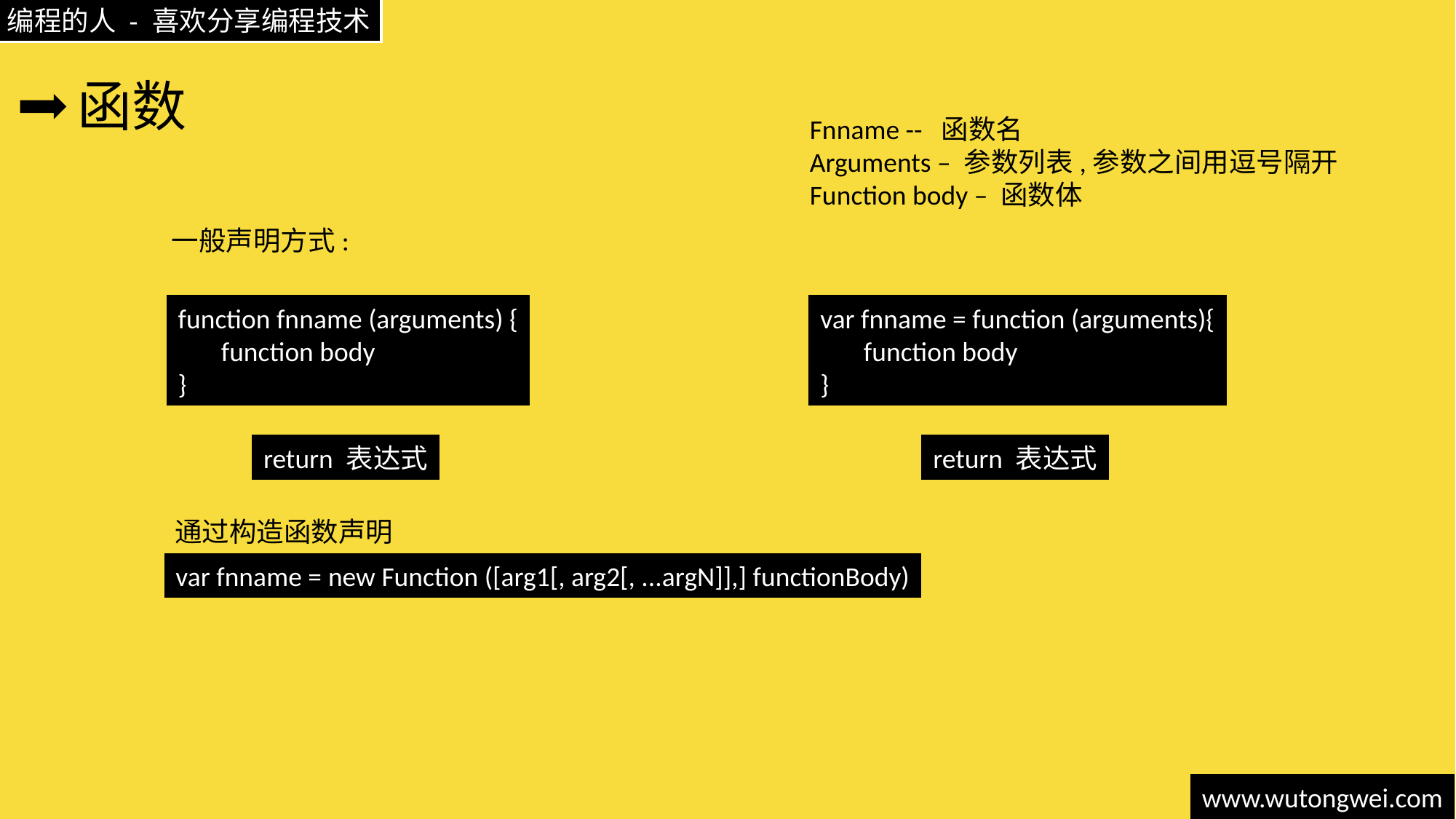

# 函数
Fnname --  函数名
Arguments – 参数列表,参数之间用逗号隔开
Function body – 函数体
一般声明方式:
function fnname (arguments) {
       function body
}
var fnname = function (arguments){
       function body
}
return 表达式
return 表达式
通过构造函数声明
var fnname = new Function ([arg1[, arg2[, ...argN]],] functionBody)